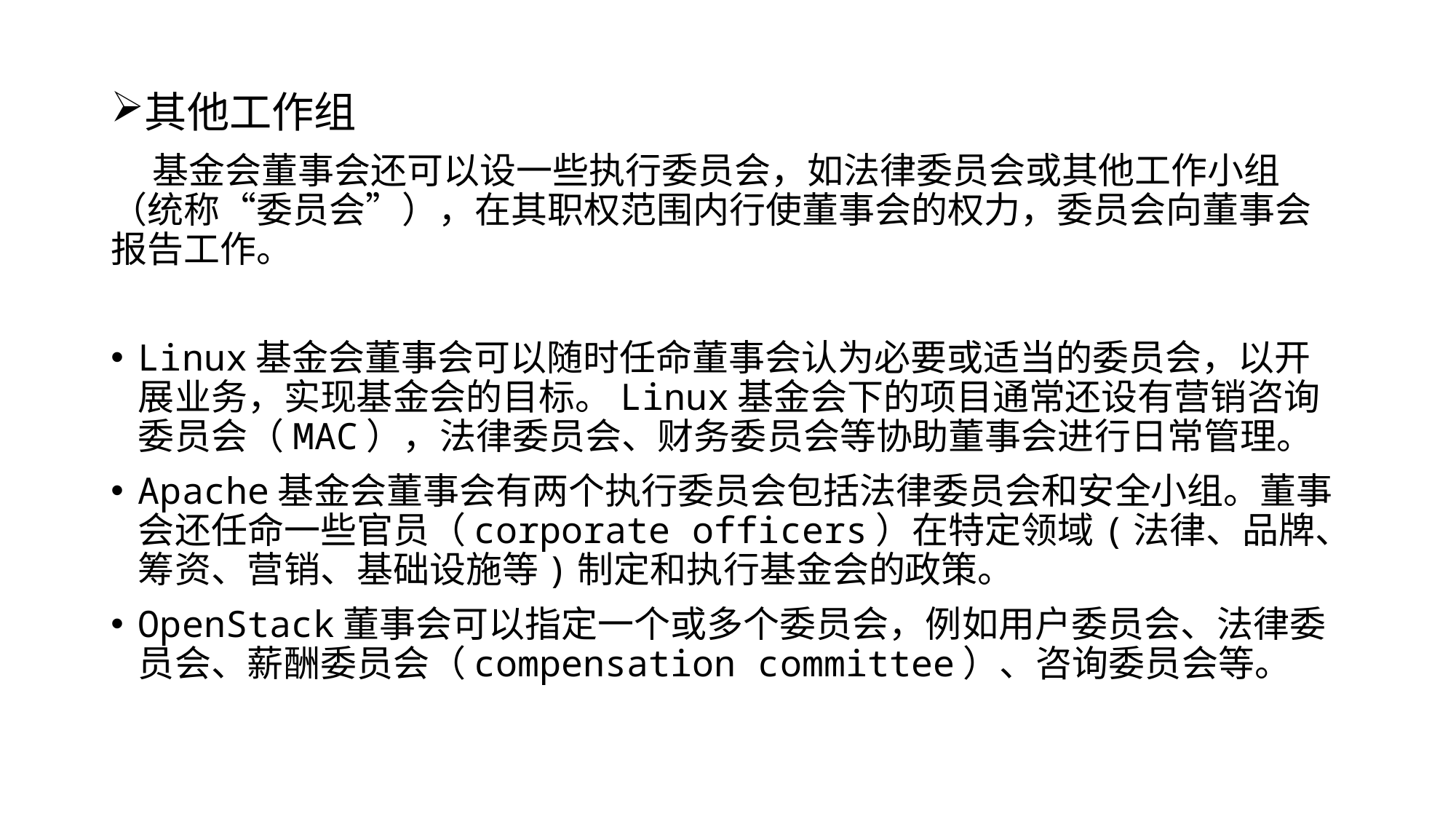

其他工作组
    基金会董事会还可以设一些执行委员会，如法律委员会或其他工作小组（统称“委员会”），在其职权范围内行使董事会的权力，委员会向董事会报告工作。

Linux基金会董事会可以随时任命董事会认为必要或适当的委员会，以开展业务，实现基金会的目标。Linux基金会下的项目通常还设有营销咨询委员会（MAC），法律委员会、财务委员会等协助董事会进行日常管理。
Apache基金会董事会有两个执行委员会包括法律委员会和安全小组。董事会还任命一些官员（corporate officers）在特定领域(法律、品牌、筹资、营销、基础设施等)制定和执行基金会的政策。
OpenStack董事会可以指定一个或多个委员会，例如用户委员会、法律委员会、薪酬委员会（compensation committee）、咨询委员会等。